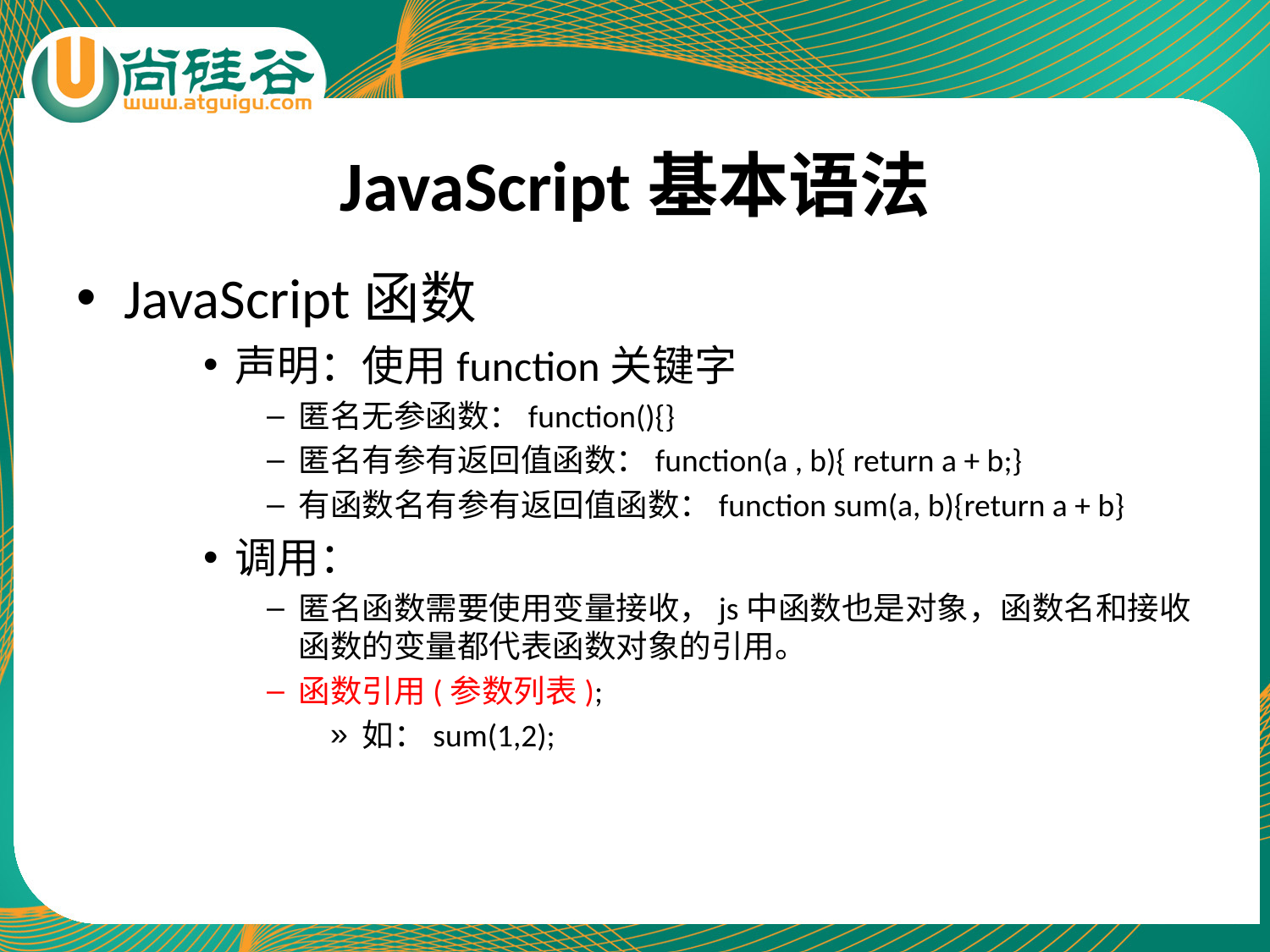

# JavaScript基本语法
JavaScript函数
声明：使用function关键字
匿名无参函数：function(){}
匿名有参有返回值函数：function(a , b){ return a + b;}
有函数名有参有返回值函数：function sum(a, b){return a + b}
调用：
匿名函数需要使用变量接收，js中函数也是对象，函数名和接收函数的变量都代表函数对象的引用。
函数引用(参数列表);
如：sum(1,2);